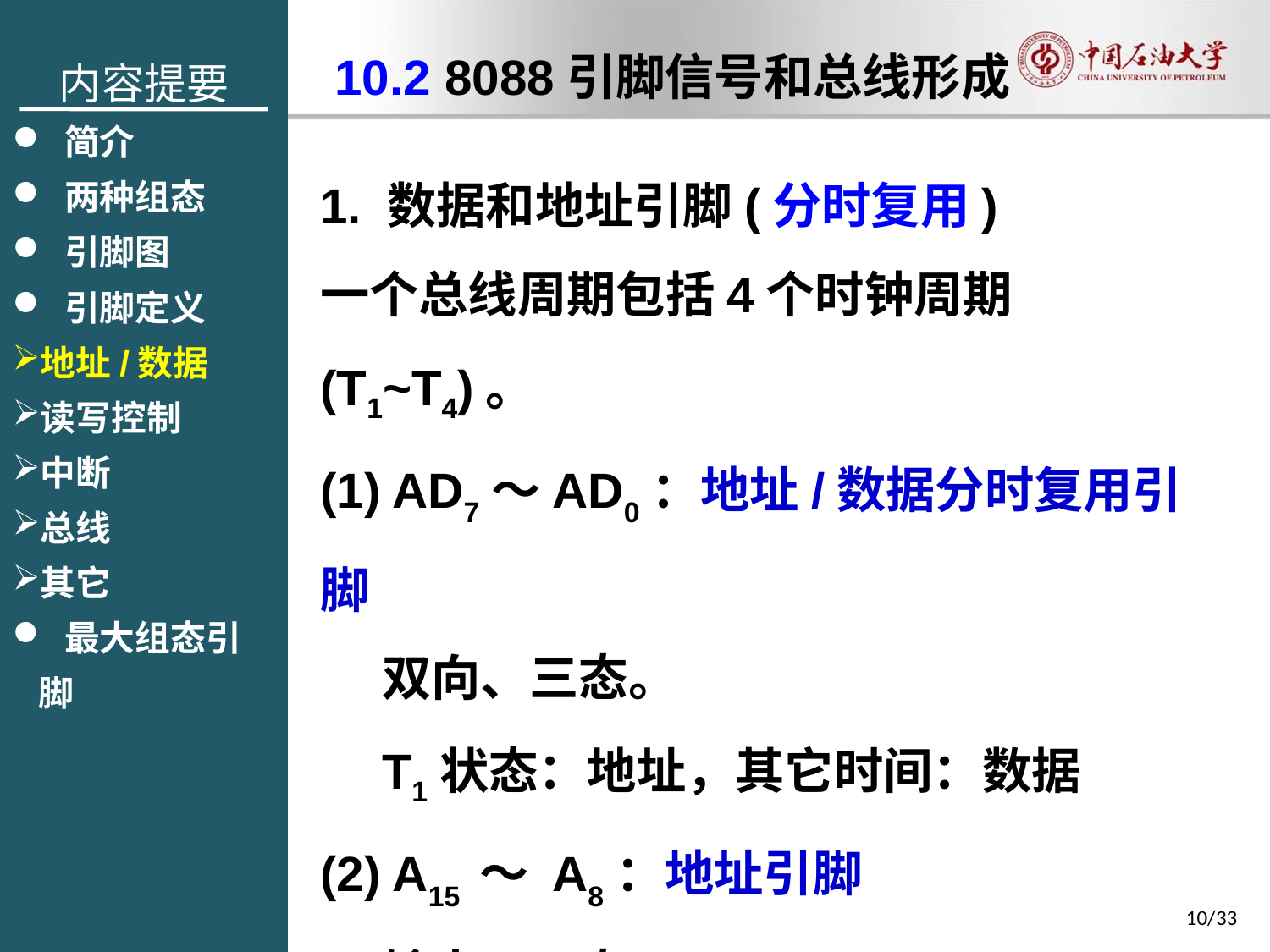

内容提要
 简介
 两种组态
 引脚图
 引脚定义
地址/数据
读写控制
中断
总线
其它
 最大组态引脚
10.2 8088引脚信号和总线形成
1. 数据和地址引脚(分时复用)
一个总线周期包括4个时钟周期(T1~T4)。
(1) AD7～AD0：地址/数据分时复用引脚
双向、三态。
T1状态：地址，其它时间：数据
(2) A15 ～ A8：地址引脚
输出，三态。
10/33